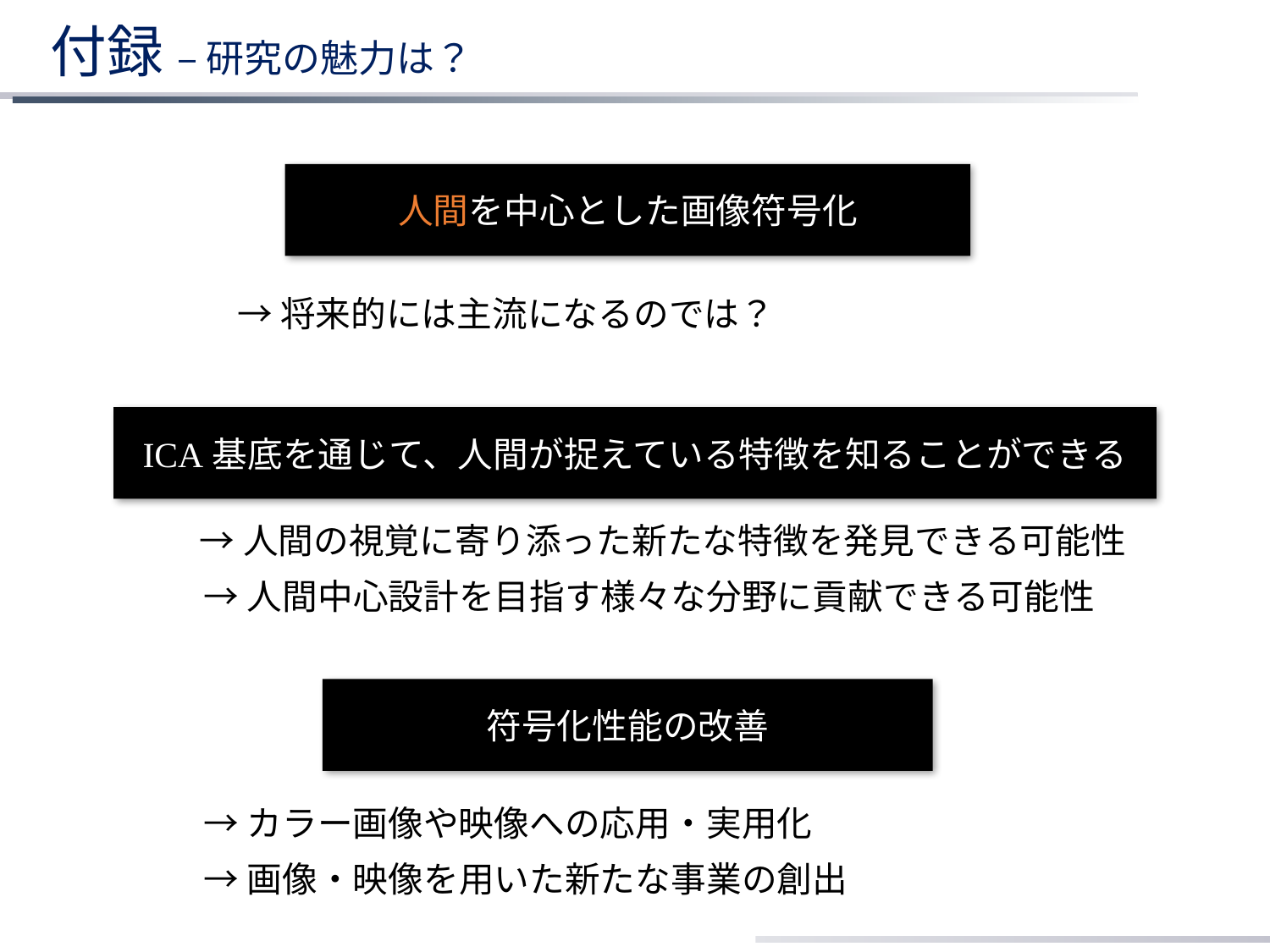

# 付録 – 研究の魅力は？
人間を中心とした画像符号化
　　→ 将来的には主流になるのでは？
ICA基底を通じて、人間が捉えている特徴を知ることができる
　    → 人間の視覚に寄り添った新たな特徴を発見できる可能性
　　→ 人間中心設計を目指す様々な分野に貢献できる可能性
符号化性能の改善
　　→ カラー画像や映像への応用・実用化
　　→ 画像・映像を用いた新たな事業の創出